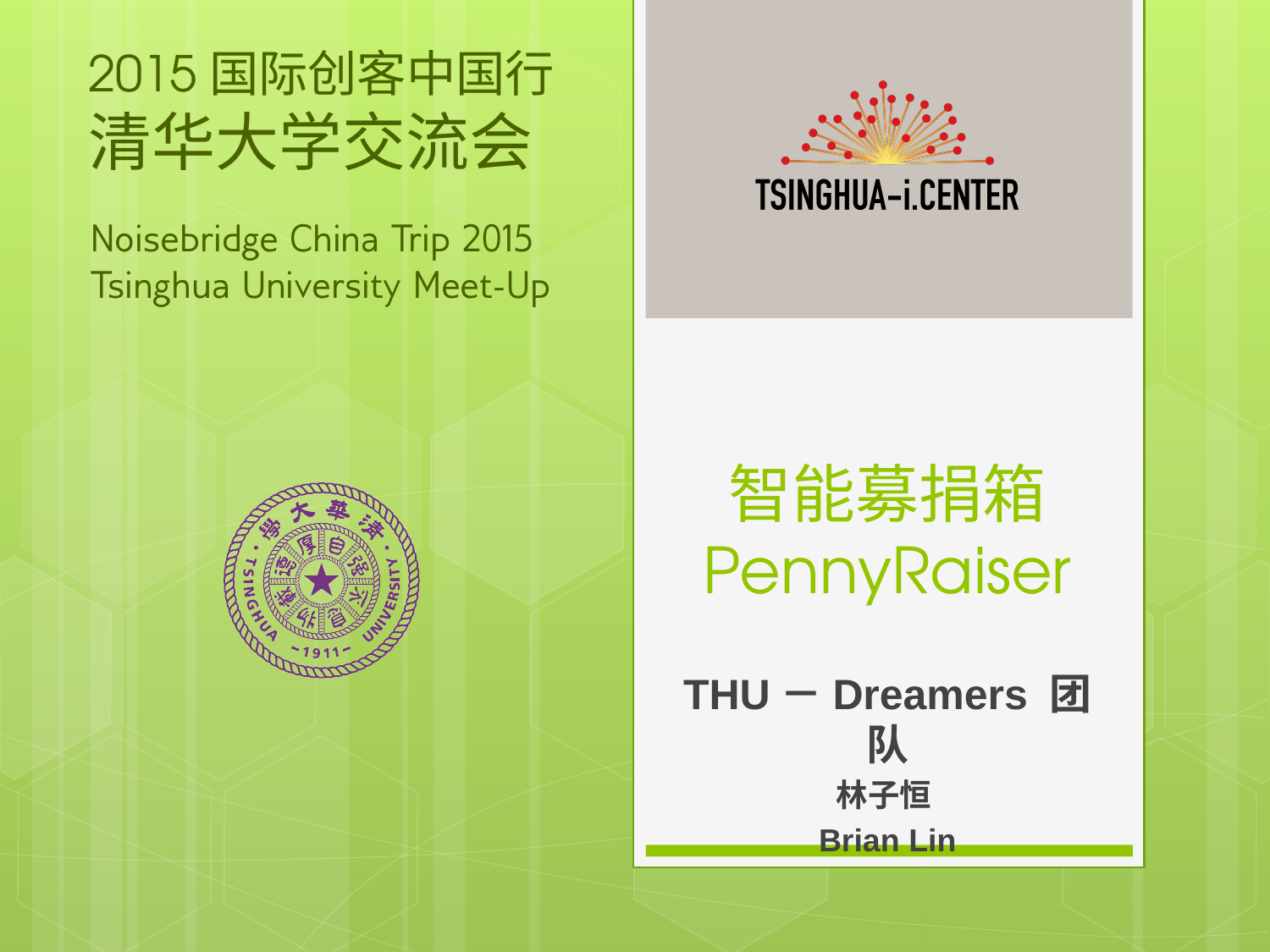

# 智能募捐箱 PennyRaiser
THU－Dreamers 团队
林子恒
Brian Lin